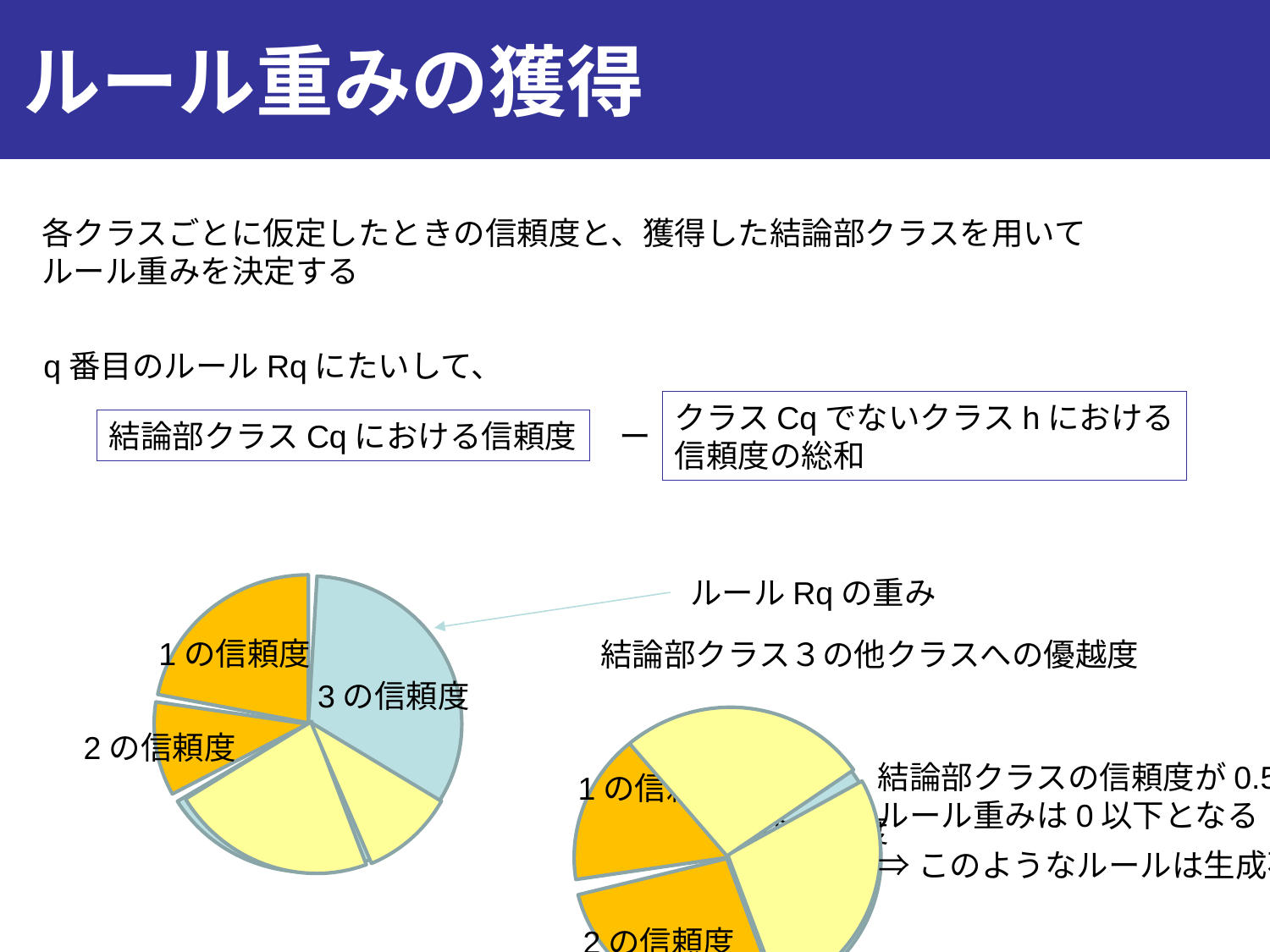

# ルール重みの獲得
各クラスごとに仮定したときの信頼度と、獲得した結論部クラスを用いて
ルール重みを決定する
q番目のルールRqにたいして、
クラスCqでないクラスhにおける
信頼度の総和
結論部クラスCqにおける信頼度
ー
ルールRqの重み

1の信頼度
3の信頼度
2の信頼度
結論部クラス３の他クラスへの優越度

1の信頼度
3の信頼度
2の信頼度
結論部クラスの信頼度が0.5を下回るとき
ルール重みは0以下となる
⇒このようなルールは生成不可能なルールとする